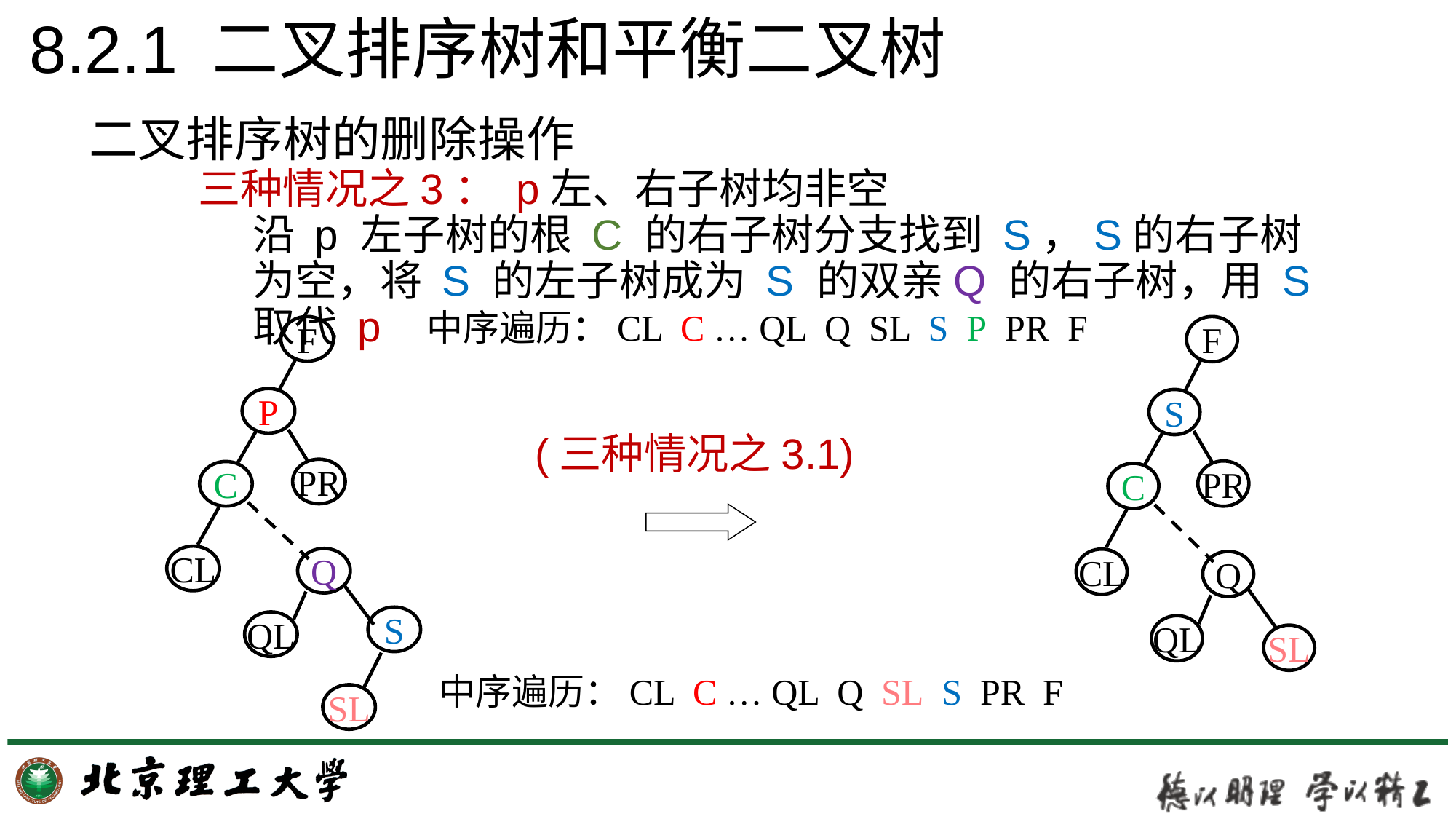

# 8.2.1 二叉排序树和平衡二叉树
二叉排序树的删除操作
三种情况之3： p左、右子树均非空
沿 p 左子树的根 C 的右子树分支找到 S，S的右子树为空，将 S 的左子树成为 S 的双亲Q 的右子树，用 S 取代 p
中序遍历：CL  C … QL  Q  SL  S  P  PR  F
F

P

PR
C

CL
Q

S
QL

SL
F

S

PR
C

CL
Q

QL
SL
(三种情况之3.1)

中序遍历：CL  C … QL  Q  SL  S  PR  F